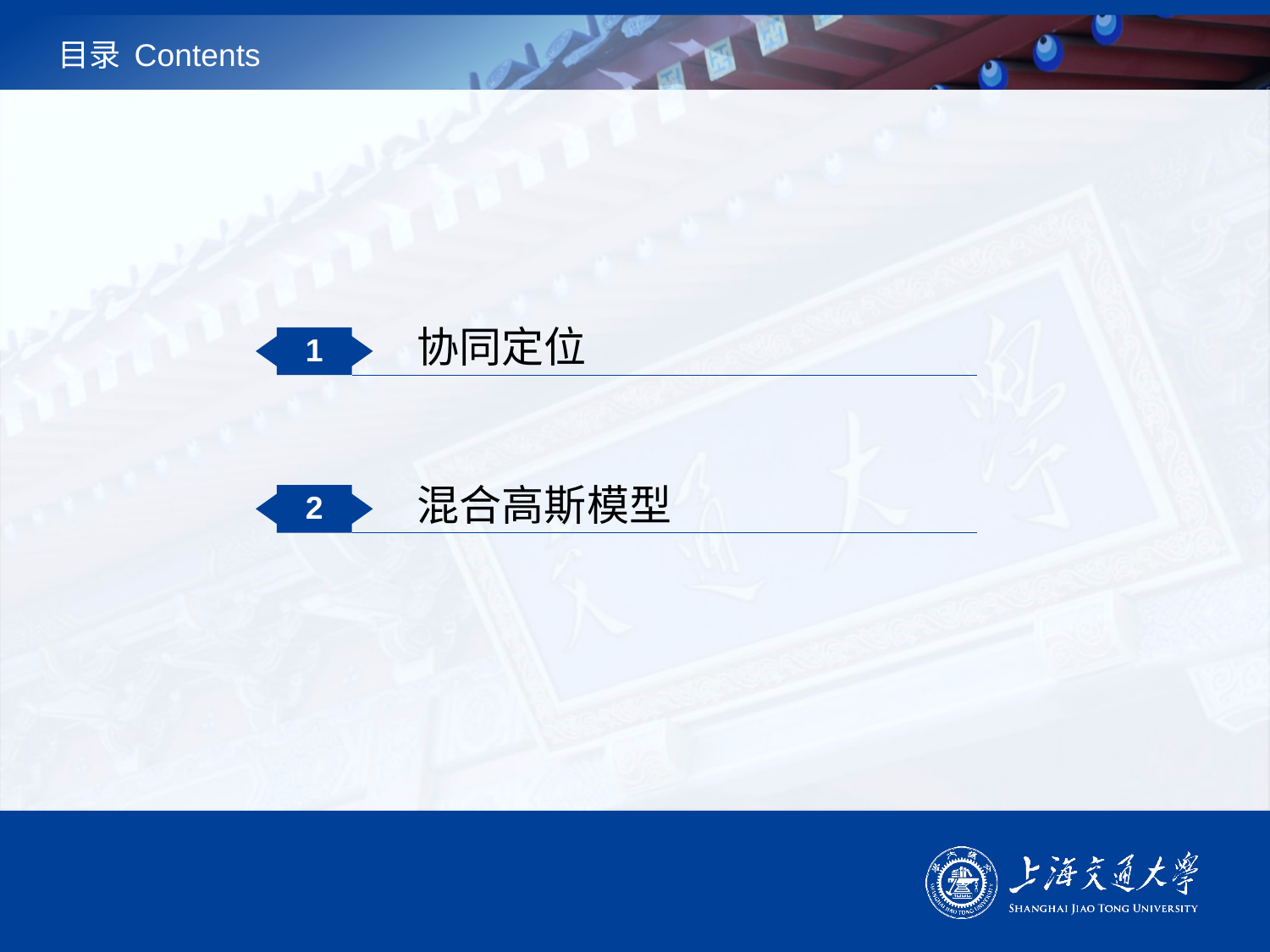

# 目录 Contents
协同定位
1

混合高斯模型
2